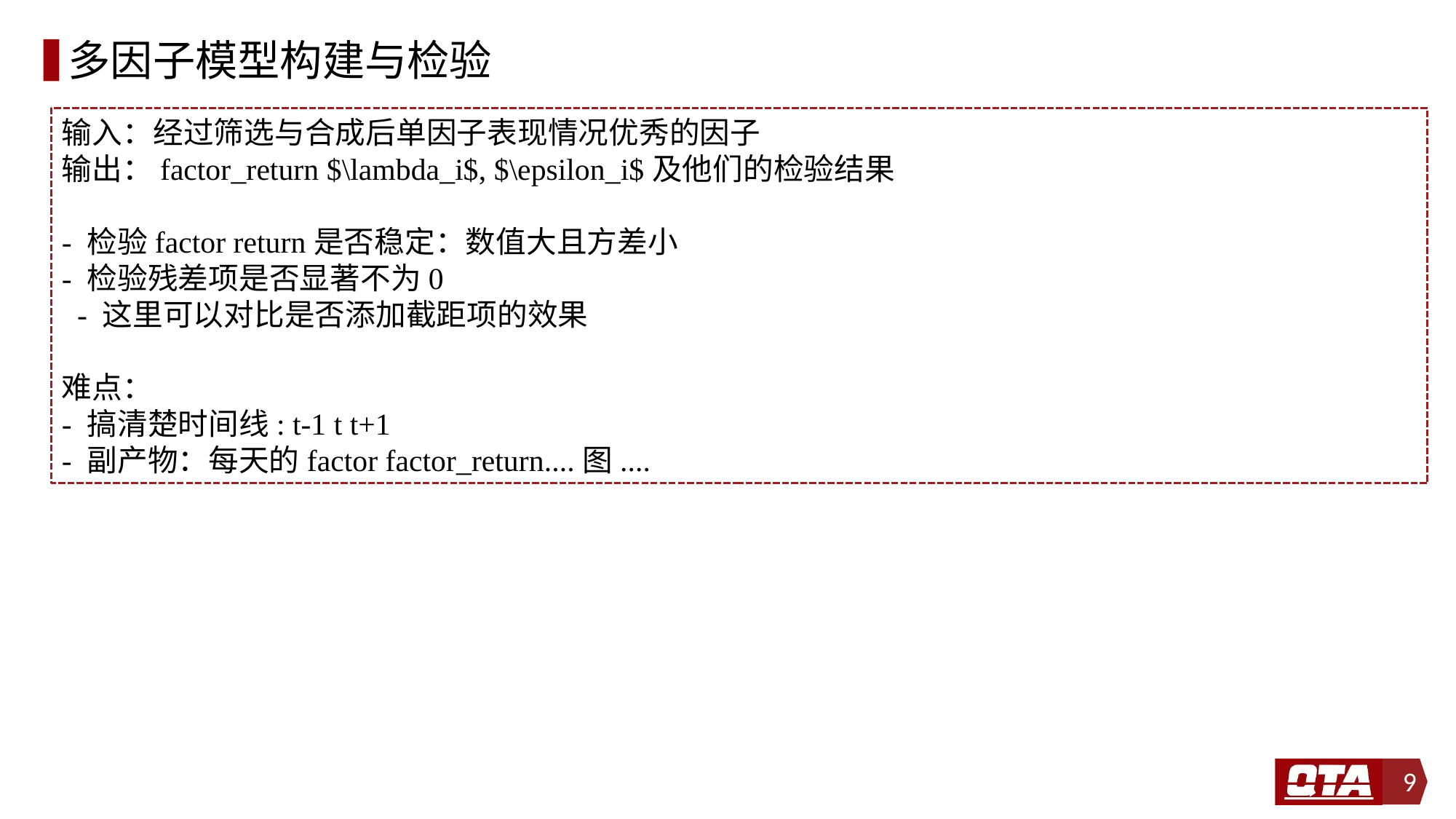

# 多因子模型构建与检验
输入：经过筛选与合成后单因子表现情况优秀的因子
输出：factor_return $\lambda_i$, $\epsilon_i$及他们的检验结果

- 检验factor return是否稳定：数值大且方差小
- 检验残差项是否显著不为0
  - 这里可以对比是否添加截距项的效果

难点：
- 搞清楚时间线: t-1 t t+1
- 副产物：每天的factor factor_return....图....
9